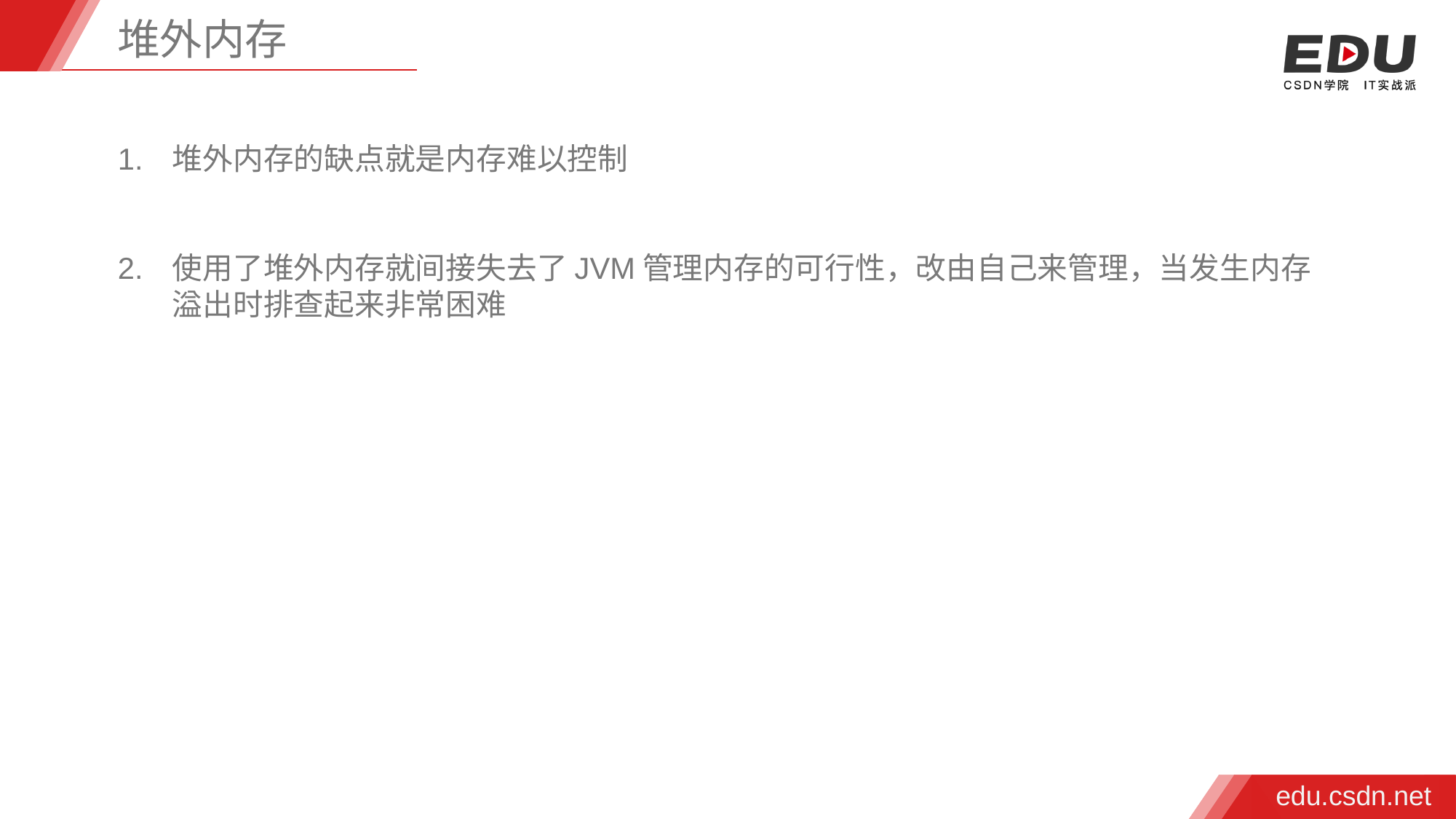

堆外内存
堆外内存的缺点就是内存难以控制

使用了堆外内存就间接失去了JVM管理内存的可行性，改由自己来管理，当发生内存溢出时排查起来非常困难
edu.csdn.net